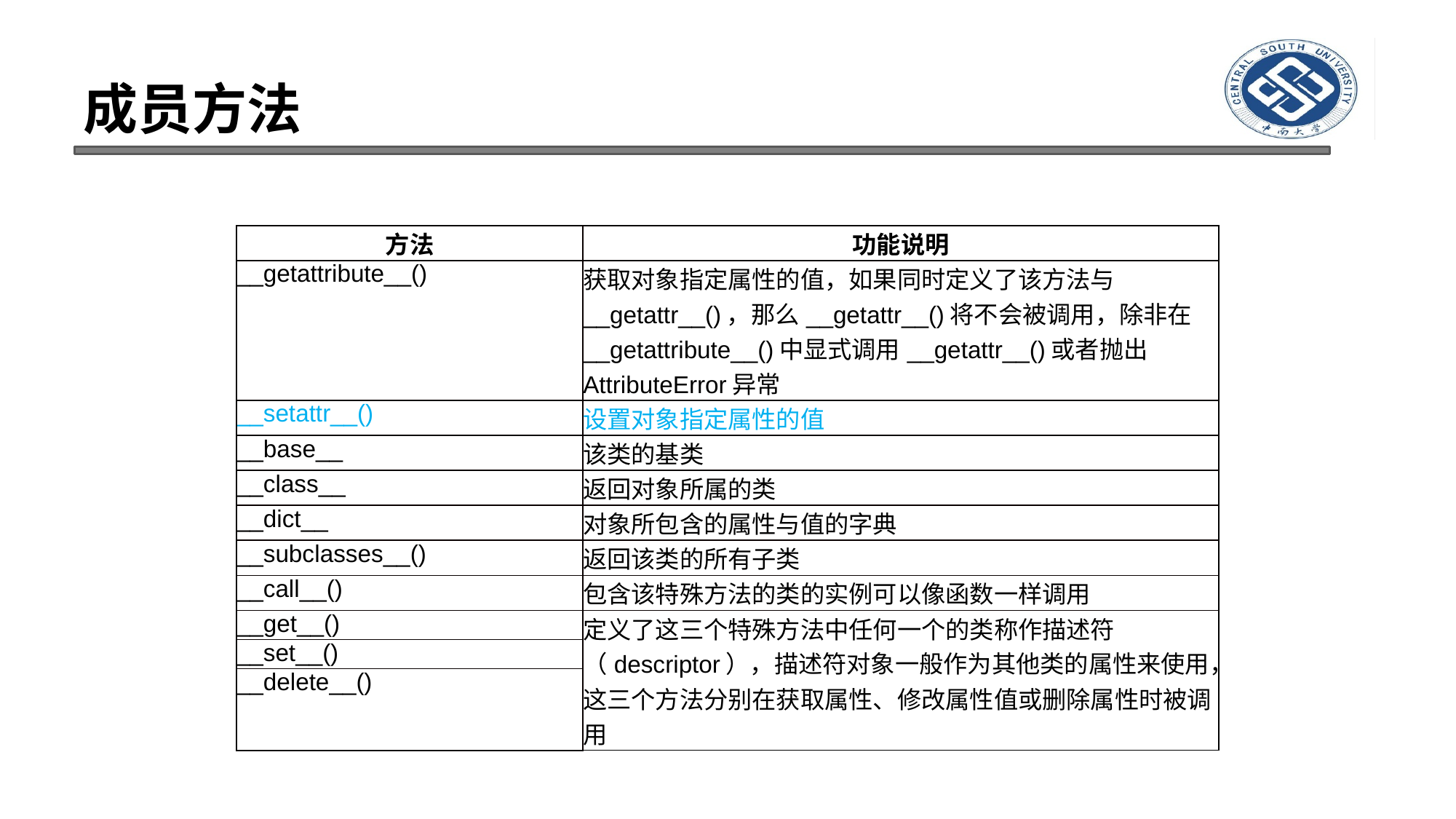

# 成员方法
| 方法 | 功能说明 |
| --- | --- |
| \_\_getattribute\_\_() | 获取对象指定属性的值，如果同时定义了该方法与\_\_getattr\_\_()，那么\_\_getattr\_\_()将不会被调用，除非在\_\_getattribute\_\_()中显式调用\_\_getattr\_\_()或者抛出AttributeError异常 |
| \_\_setattr\_\_() | 设置对象指定属性的值 |
| \_\_base\_\_ | 该类的基类 |
| \_\_class\_\_ | 返回对象所属的类 |
| \_\_dict\_\_ | 对象所包含的属性与值的字典 |
| \_\_subclasses\_\_() | 返回该类的所有子类 |
| \_\_call\_\_() | 包含该特殊方法的类的实例可以像函数一样调用 |
| \_\_get\_\_() | 定义了这三个特殊方法中任何一个的类称作描述符（descriptor），描述符对象一般作为其他类的属性来使用，这三个方法分别在获取属性、修改属性值或删除属性时被调用 |
| \_\_set\_\_() |  |
| \_\_delete\_\_() |  |